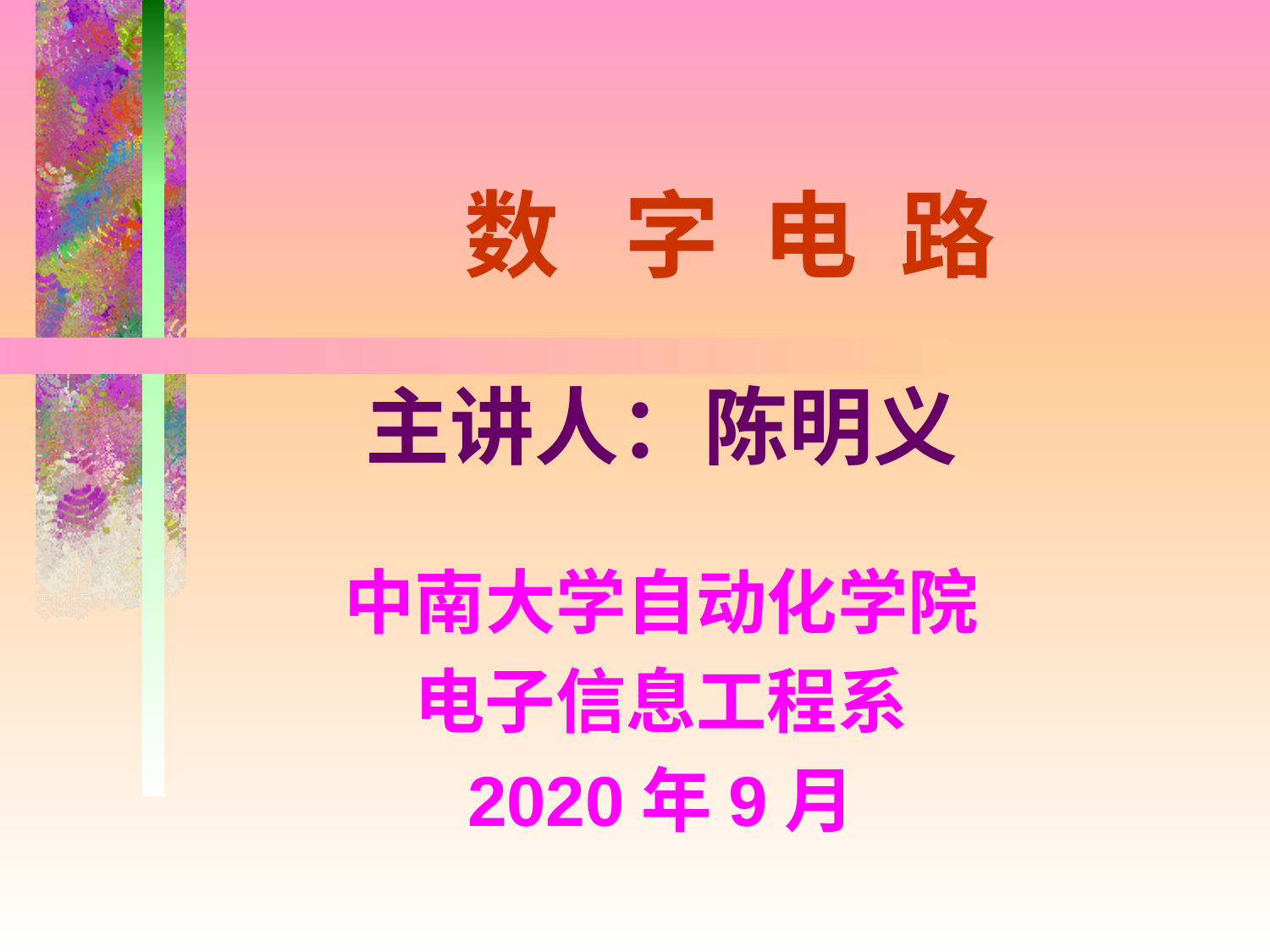

# 数   字  电  路
主讲人：陈明义

中南大学自动化学院
电子信息工程系
2020年9月